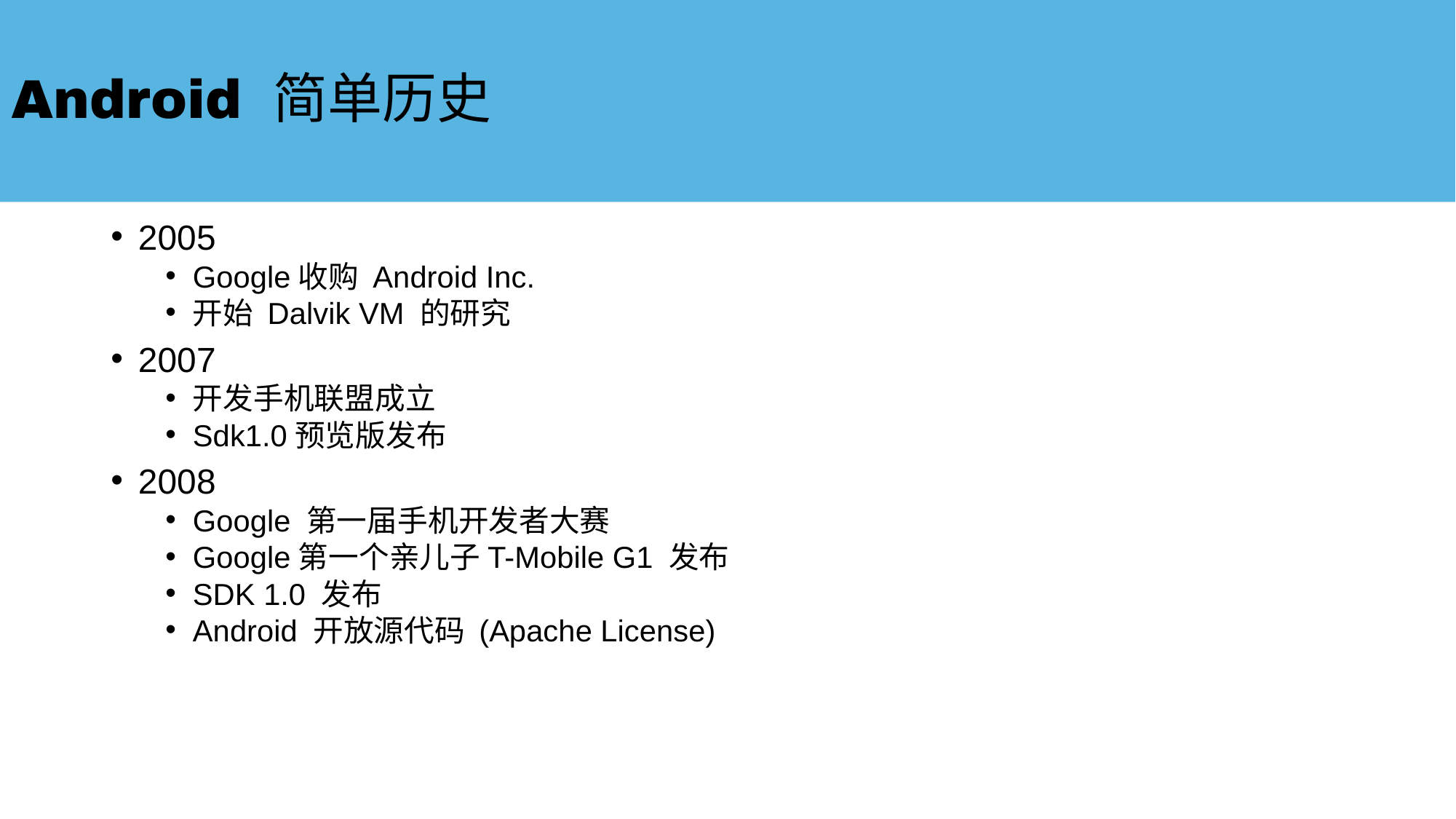

# Android 简单历史
2005
Google收购 Android Inc.
开始 Dalvik VM 的研究
2007
开发手机联盟成立
Sdk1.0预览版发布
2008
Google 第一届手机开发者大赛
Google第一个亲儿子T-Mobile G1 发布
SDK 1.0 发布
Android 开放源代码 (Apache License)